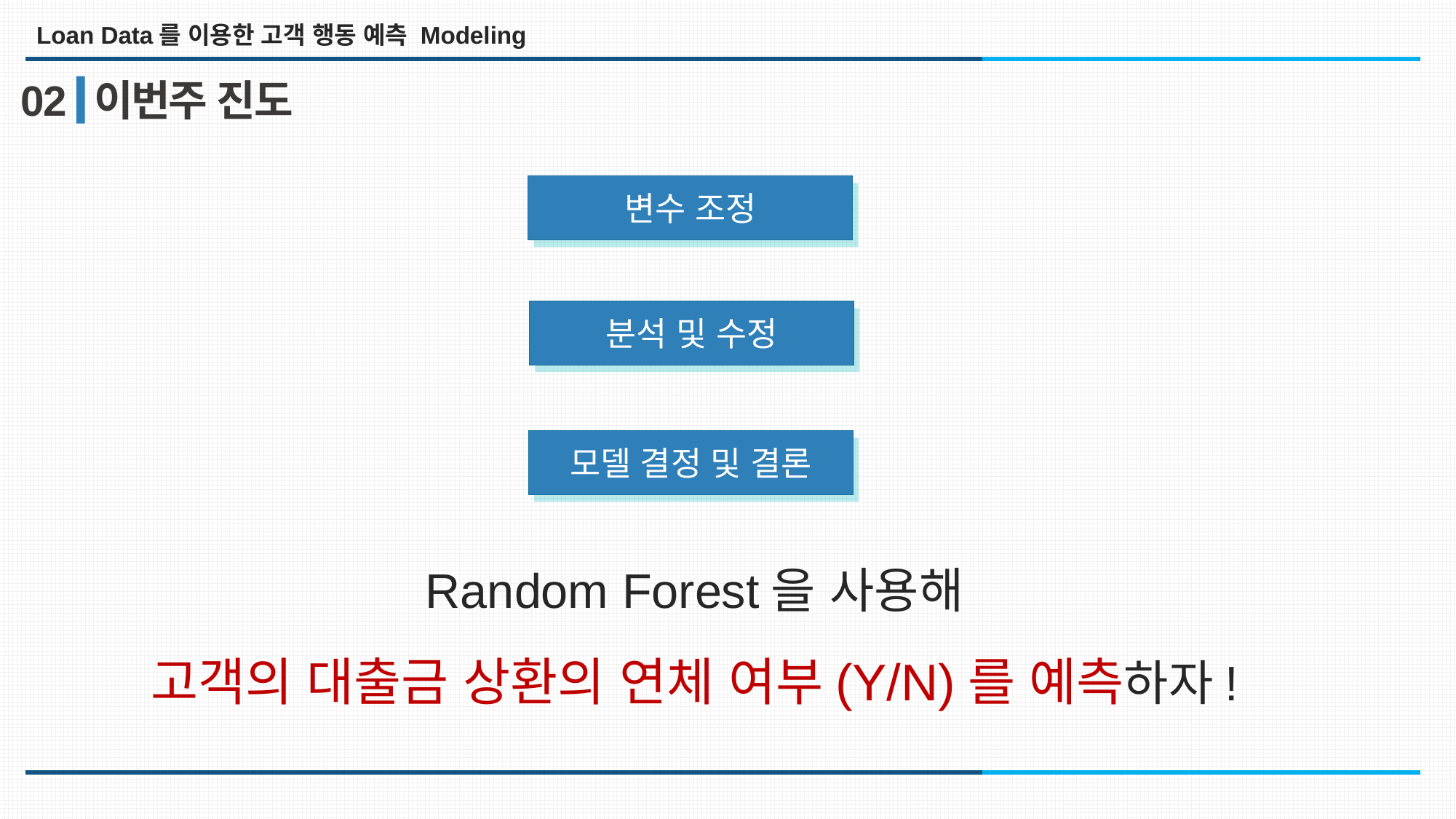

Loan Data를 이용한 고객 행동 예측 Modeling
02
이번주 진도

변수 조정

분석 및 수정

모델 결정 및 결론

Random Forest을 사용해
고객의 대출금 상환의 연체 여부(Y/N)를 예측하자!